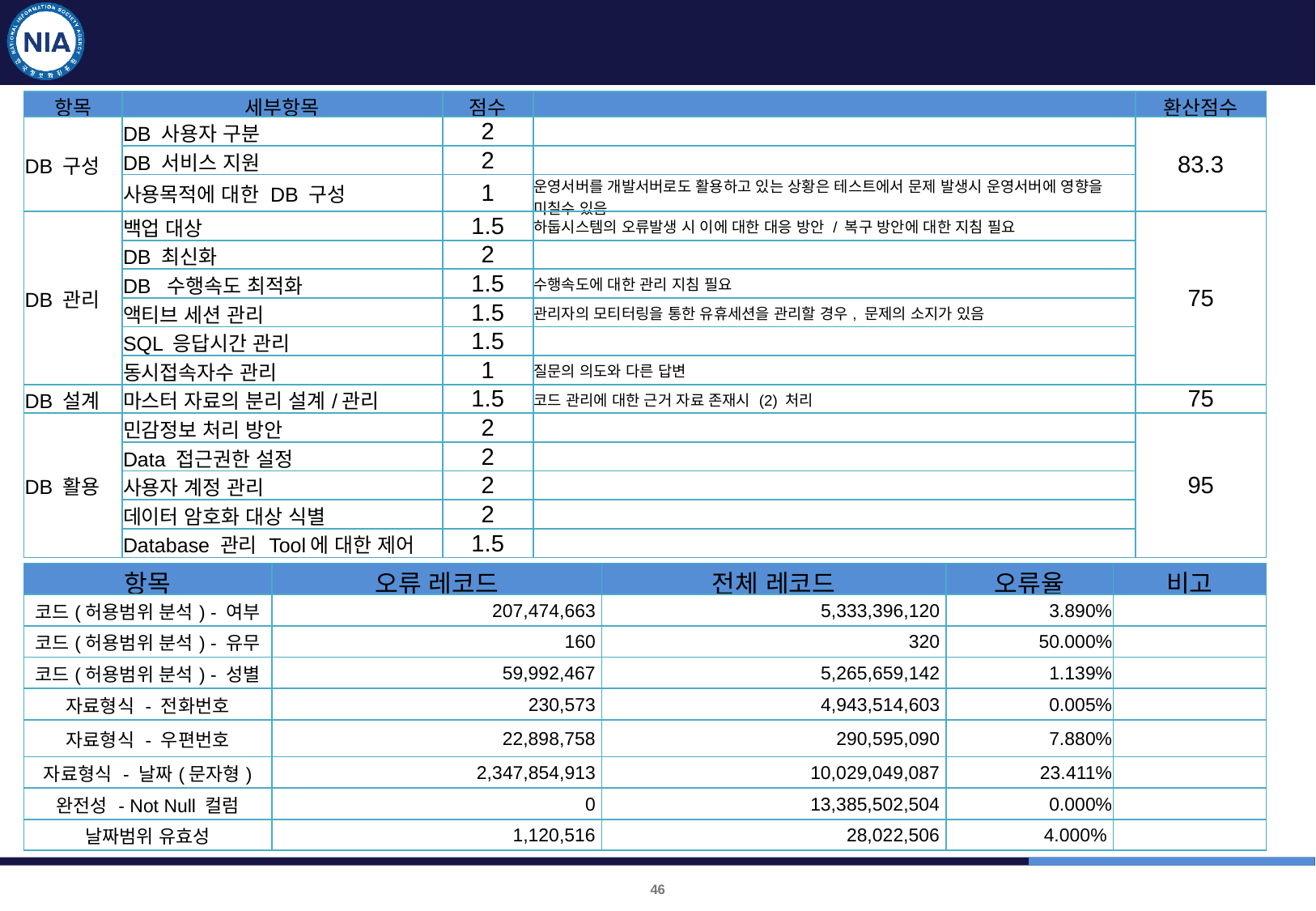

품질진단 결과 : 통신 플랫폼
| 항목 | 세부항목 | 점수 |  | 환산점수 |
| --- | --- | --- | --- | --- |
| DB 구성 | DB 사용자 구분 | 2 |  | 83.3 |
|  | DB 서비스 지원 | 2 |  |  |
|  | 사용목적에 대한 DB 구성 | 1 | 운영서버를 개발서버로도 활용하고 있는 상황은 테스트에서 문제 발생시 운영서버에 영향을 미칠수 있음 |  |
| DB 관리 | 백업 대상 | 1.5 | 하둡시스템의 오류발생 시 이에 대한 대응 방안 / 복구 방안에 대한 지침 필요 | 75 |
|  | DB 최신화 | 2 |  |  |
|  | DB 수행속도 최적화 | 1.5 | 수행속도에 대한 관리 지침 필요 |  |
|  | 액티브 세션 관리 | 1.5 | 관리자의 모티터링을 통한 유휴세션을 관리할 경우, 문제의 소지가 있음 |  |
|  | SQL 응답시간 관리 | 1.5 |  |  |
|  | 동시접속자수 관리 | 1 | 질문의 의도와 다른 답변 |  |
| DB 설계 | 마스터 자료의 분리 설계/관리 | 1.5 | 코드 관리에 대한 근거 자료 존재시 (2) 처리 | 75 |
| DB 활용 | 민감정보 처리 방안 | 2 |  | 95 |
|  | Data 접근권한 설정 | 2 |  |  |
|  | 사용자 계정 관리 | 2 |  |  |
|  | 데이터 암호화 대상 식별 | 2 |  |  |
|  | Database 관리 Tool에 대한 제어 | 1.5 |  |  |
| 항목 | 오류 레코드 | 전체 레코드 | 오류율 | 비고 |
| --- | --- | --- | --- | --- |
| 코드(허용범위 분석) - 여부 | 207,474,663 | 5,333,396,120 | 3.890% |  |
| 코드(허용범위 분석) - 유무 | 160 | 320 | 50.000% |  |
| 코드(허용범위 분석) - 성별 | 59,992,467 | 5,265,659,142 | 1.139% |  |
| 자료형식 - 전화번호 | 230,573 | 4,943,514,603 | 0.005% |  |
| 자료형식 - 우편번호 | 22,898,758 | 290,595,090 | 7.880% |  |
| 자료형식 - 날짜(문자형) | 2,347,854,913 | 10,029,049,087 | 23.411% |  |
| 완전성 - Not Null 컬럼 | 0 | 13,385,502,504 | 0.000% |  |
| 날짜범위 유효성 | 1,120,516 | 28,022,506 | 4.000% |  |